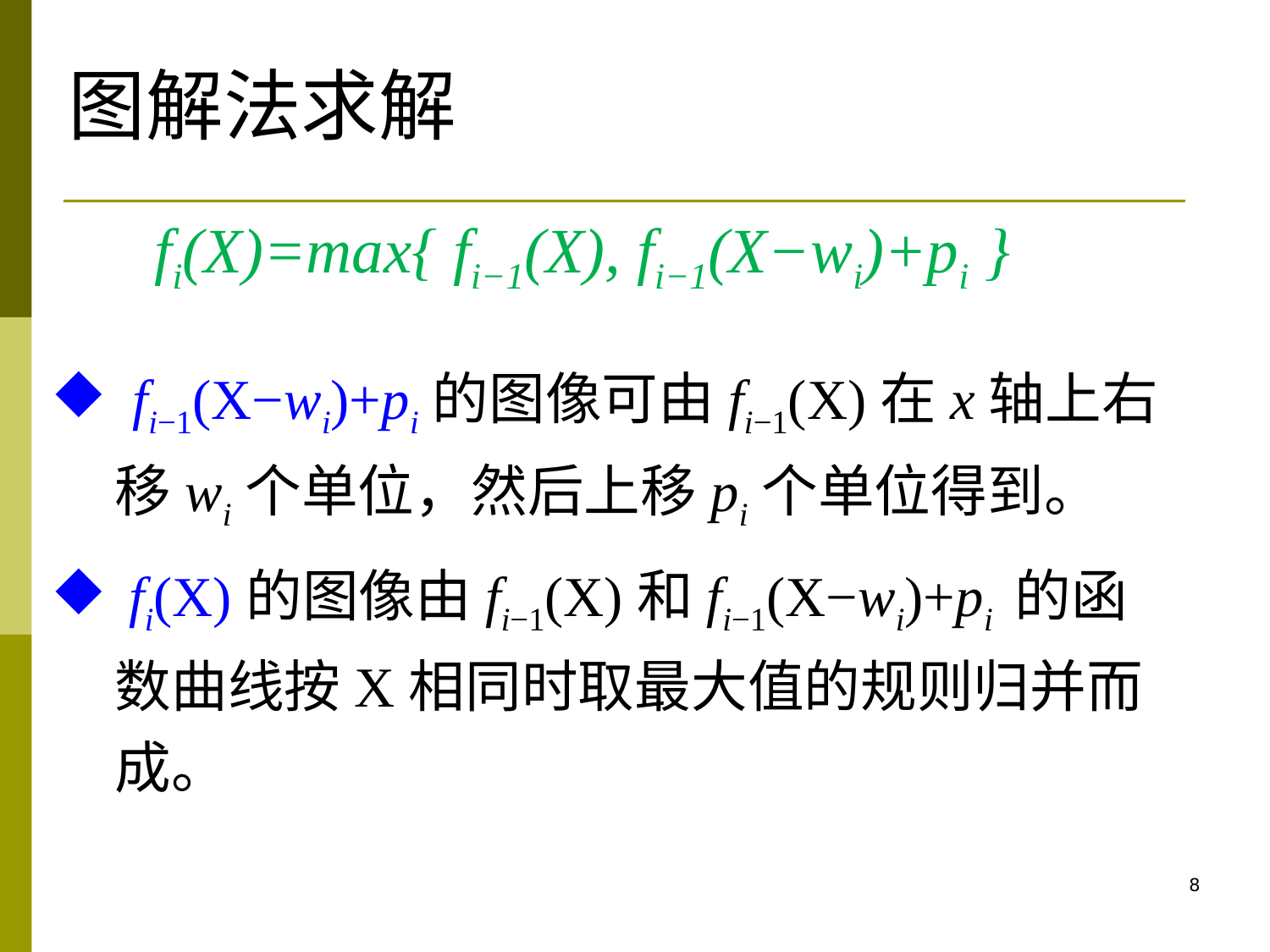

# 图解法求解
fi(X)=max{ fi−1(X), fi−1(X−wi)+pi }
 fi−1(X−wi)+pi的图像可由fi−1(X)在x轴上右移wi个单位，然后上移pi个单位得到。
 fi(X)的图像由fi−1(X)和fi−1(X−wi)+pi 的函数曲线按X相同时取最大值的规则归并而成。
8